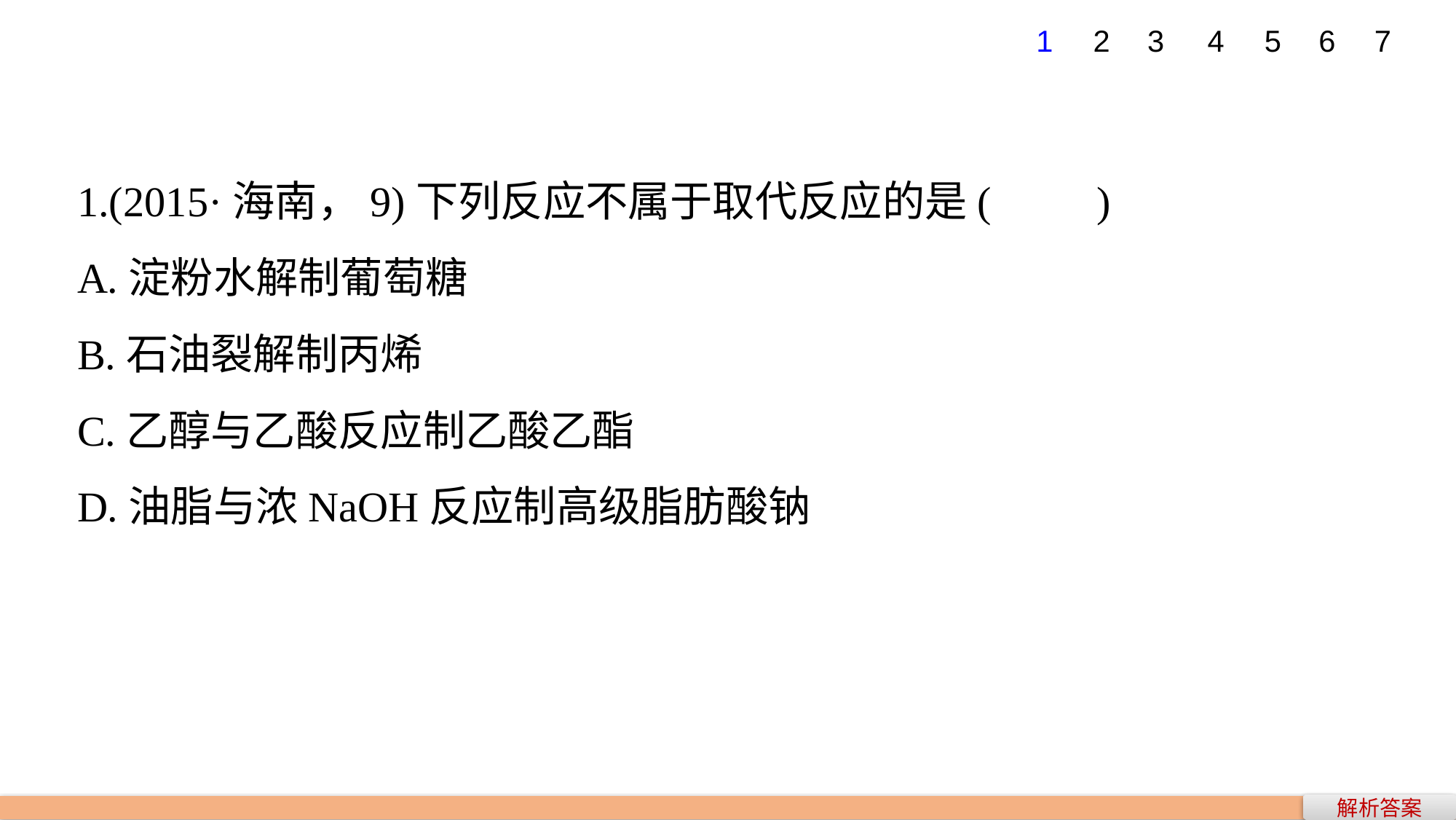

7
1
2
3
4
5
6
1.(2015·海南，9)下列反应不属于取代反应的是(　　)
A.淀粉水解制葡萄糖
B.石油裂解制丙烯
C.乙醇与乙酸反应制乙酸乙酯
D.油脂与浓NaOH反应制高级脂肪酸钠
解析答案